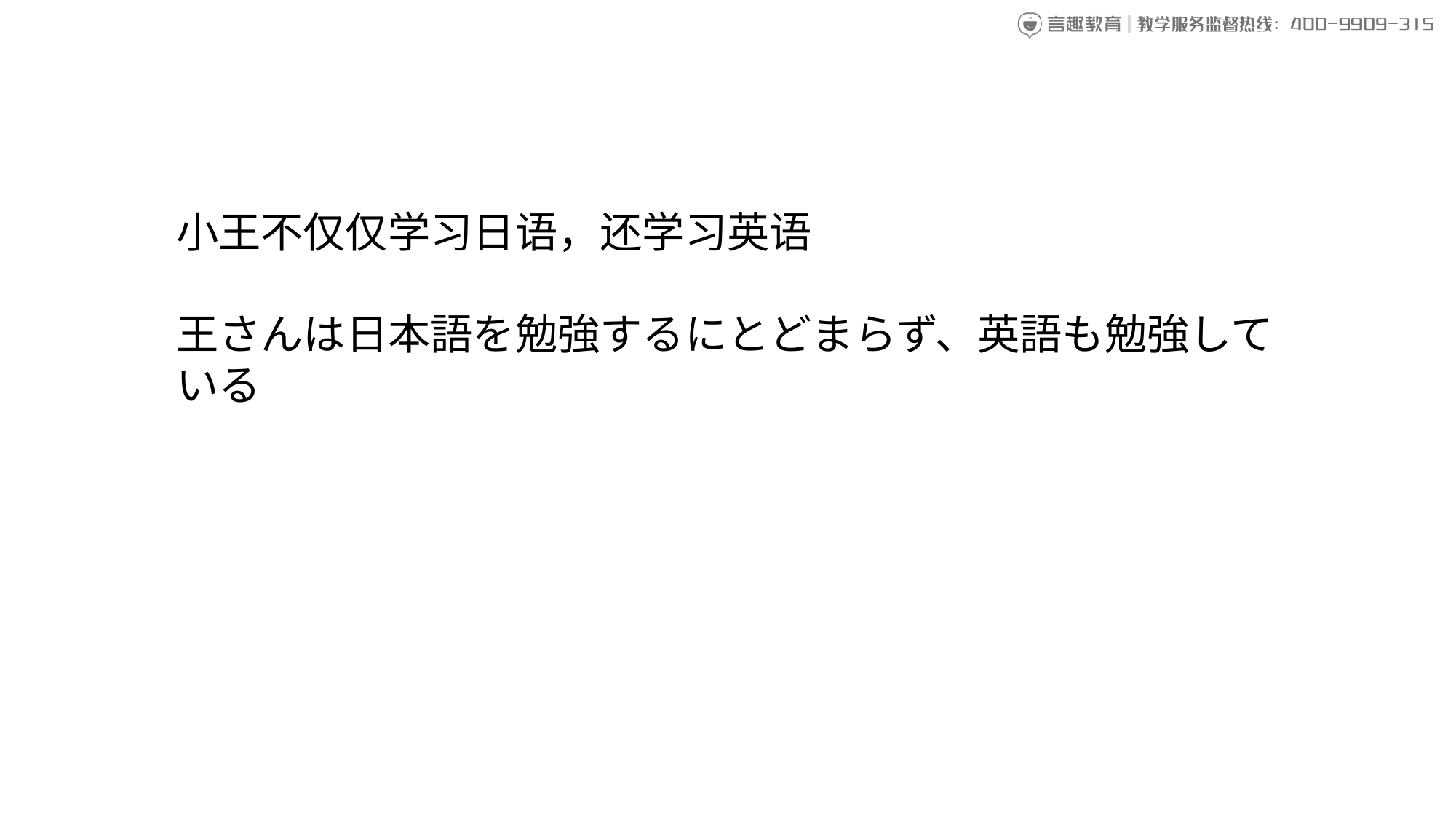

小王不仅仅学习日语，还学习英语

王さんは日本語を勉強するにとどまらず、英語も勉強している